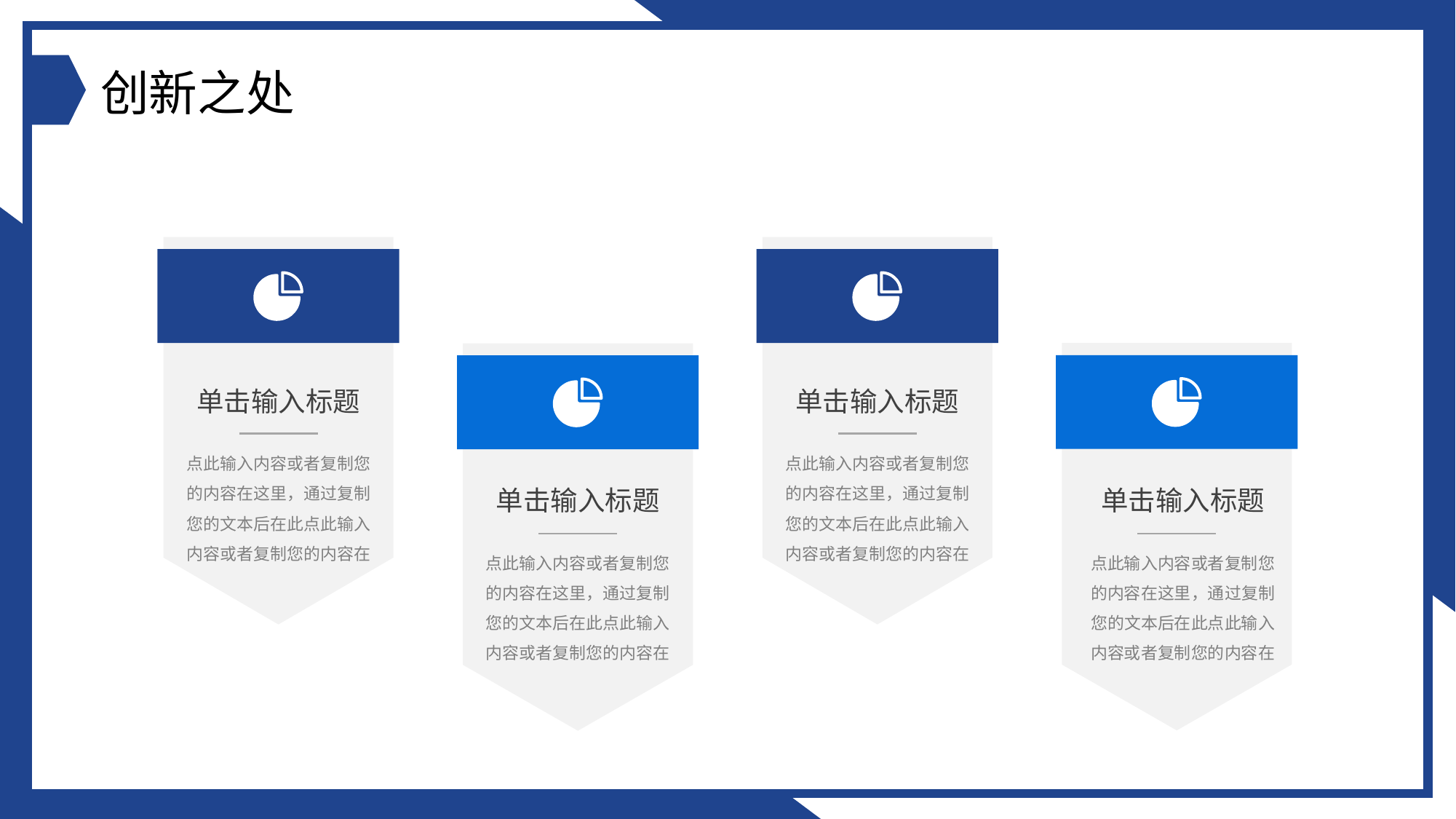

创新之处

单击输入标题
点此输入内容或者复制您的内容在这里，通过复制您的文本后在此点此输入内容或者复制您的内容在

单击输入标题
点此输入内容或者复制您的内容在这里，通过复制您的文本后在此点此输入内容或者复制您的内容在

单击输入标题
点此输入内容或者复制您的内容在这里，通过复制您的文本后在此点此输入内容或者复制您的内容在

单击输入标题
点此输入内容或者复制您的内容在这里，通过复制您的文本后在此点此输入内容或者复制您的内容在